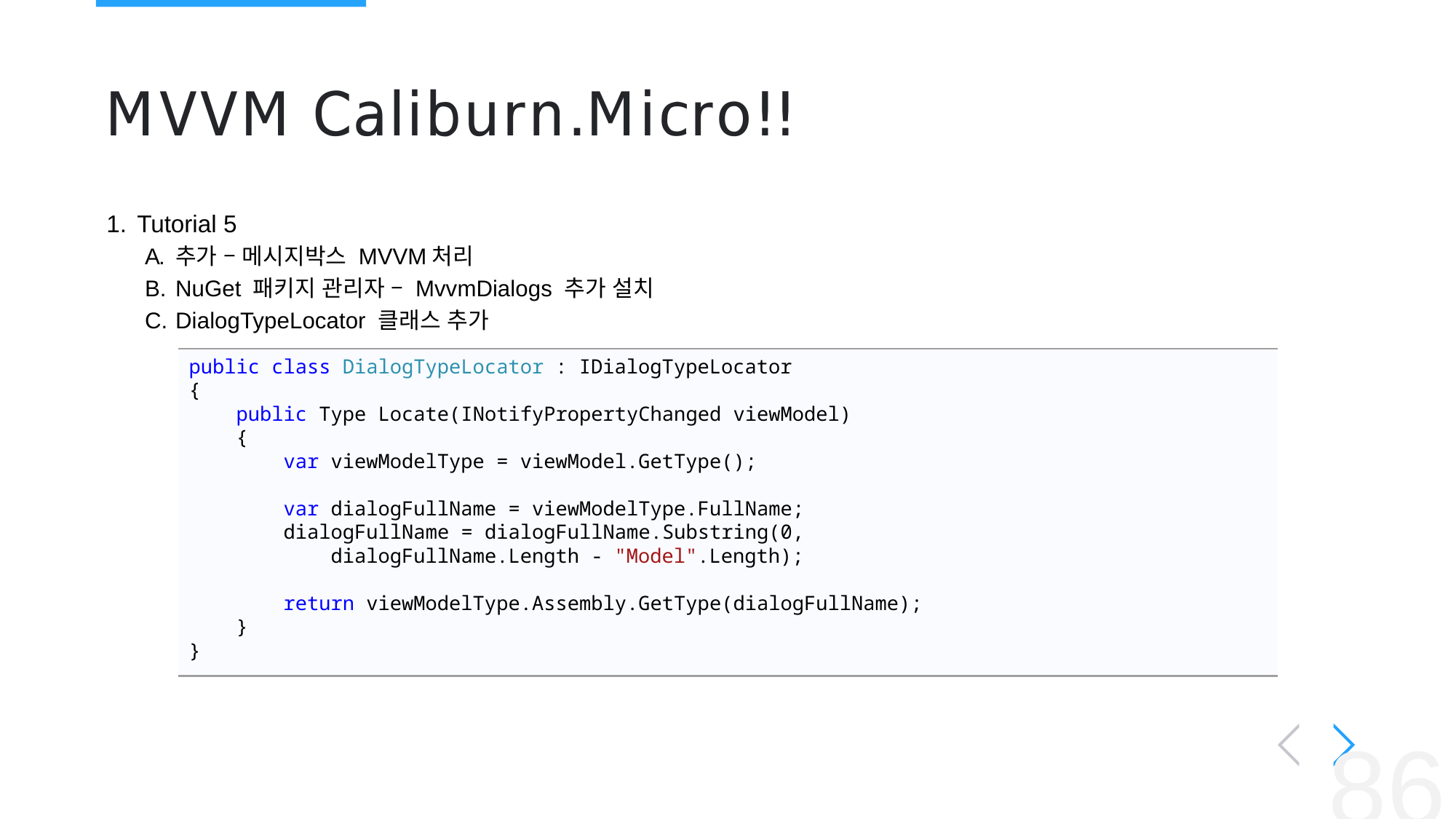

# MVVM Caliburn.Micro!!
Tutorial 5
추가 – 메시지박스 MVVM처리
NuGet 패키지 관리자 – MvvmDialogs 추가 설치
DialogTypeLocator 클래스 추가

public class DialogTypeLocator : IDialogTypeLocator
{
    public Type Locate(INotifyPropertyChanged viewModel)
    {
        var viewModelType = viewModel.GetType();

        var dialogFullName = viewModelType.FullName;
        dialogFullName = dialogFullName.Substring(0,
            dialogFullName.Length - "Model".Length);

        return viewModelType.Assembly.GetType(dialogFullName);
    }
}
86